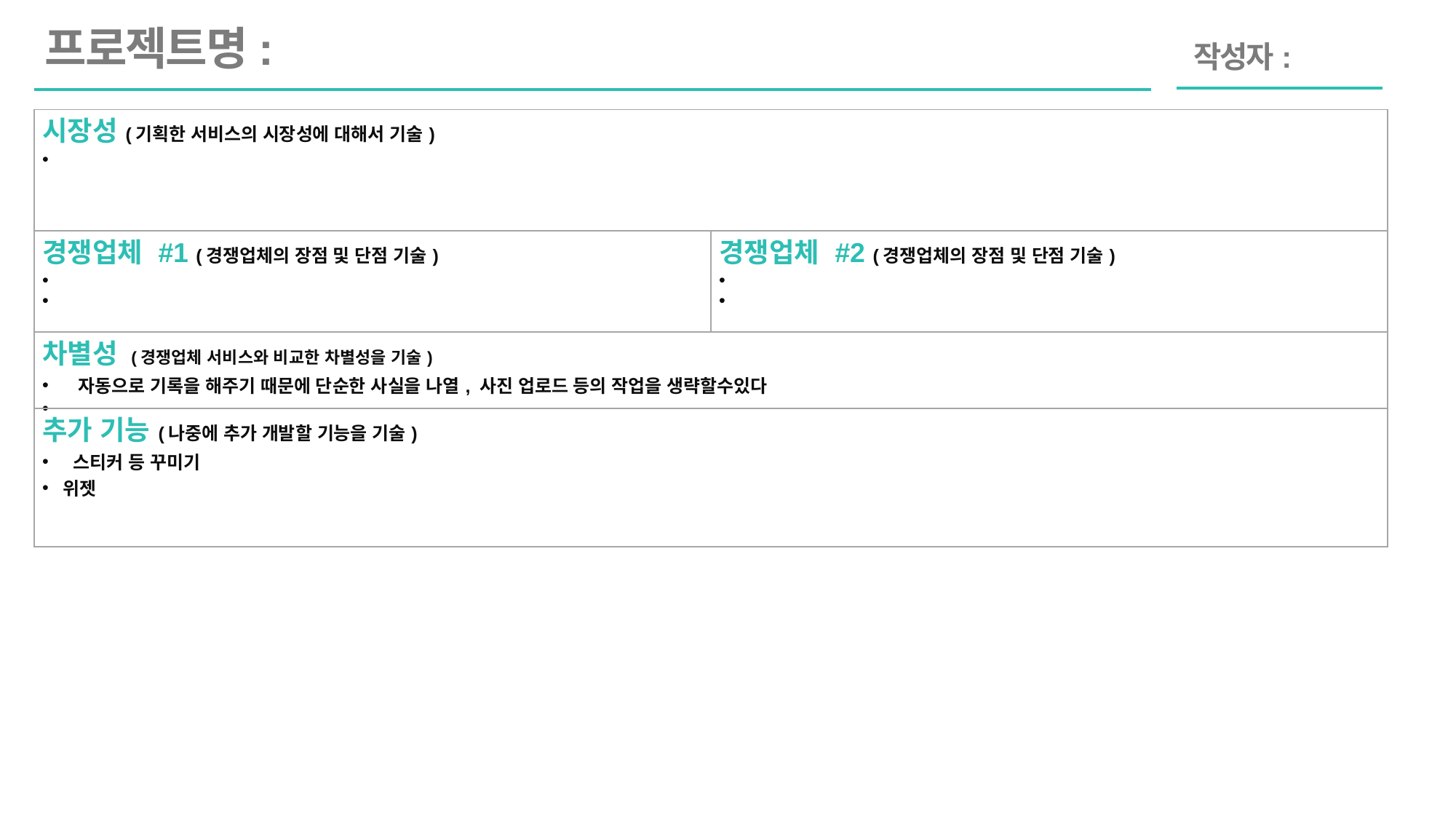

프로젝트명:
작성자:
| 시장성(기획한 서비스의 시장성에 대해서 기술) |  |
| --- | --- |
| 경쟁업체 #1 (경쟁업체의 장점 및 단점 기술) | 경쟁업체 #2 (경쟁업체의 장점 및 단점 기술) |
| 차별성 (경쟁업체 서비스와 비교한 차별성을 기술)  자동으로 기록을 해주기 때문에 단순한 사실을 나열, 사진 업로드 등의 작업을 생략할수있다 |  |
| 추가 기능(나중에 추가 개발할 기능을 기술) 스티커 등 꾸미기 위젯 |  |